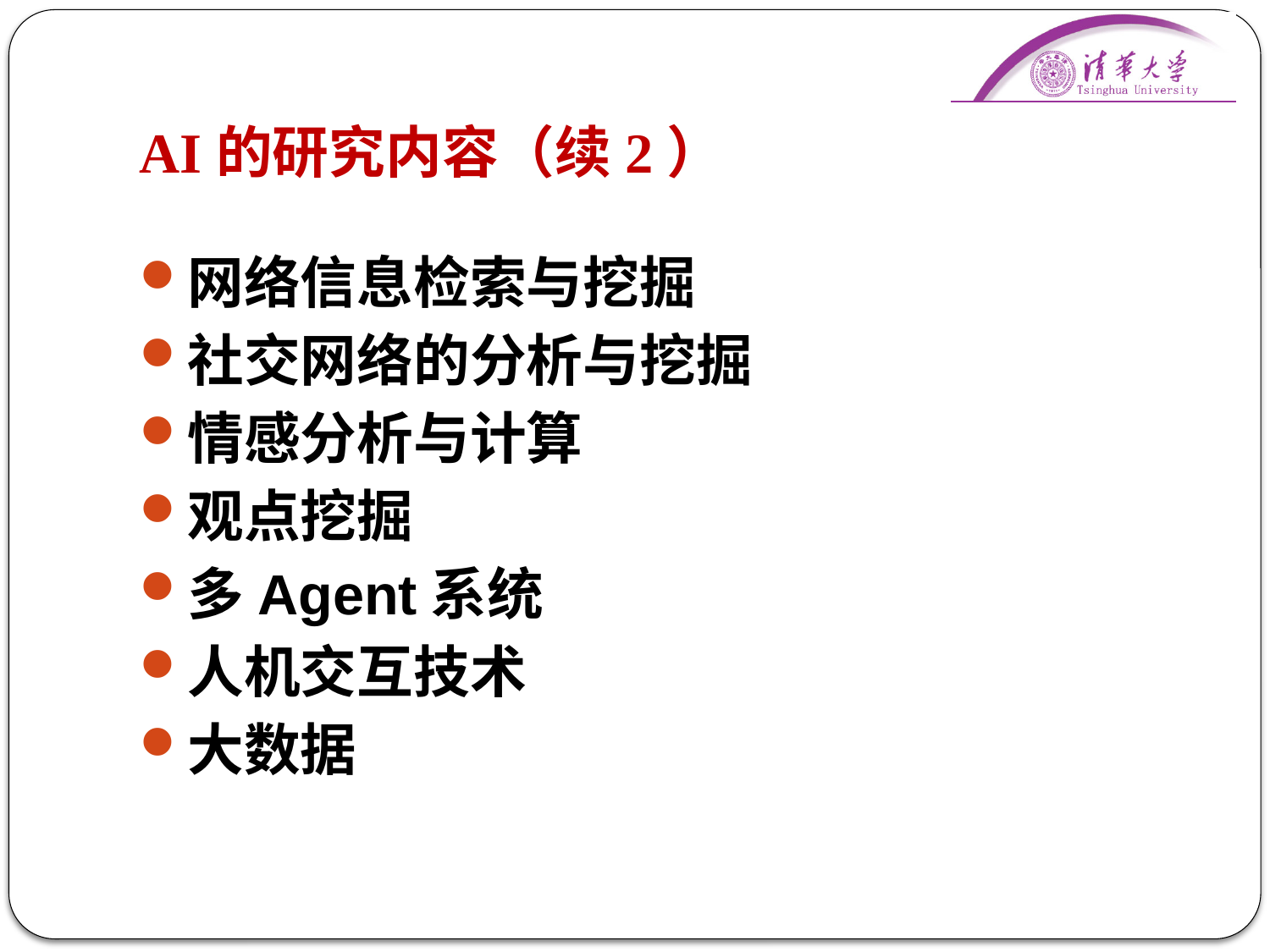

# AI的研究内容（续2）
网络信息检索与挖掘
社交网络的分析与挖掘
情感分析与计算
观点挖掘
多Agent系统
人机交互技术
大数据

31